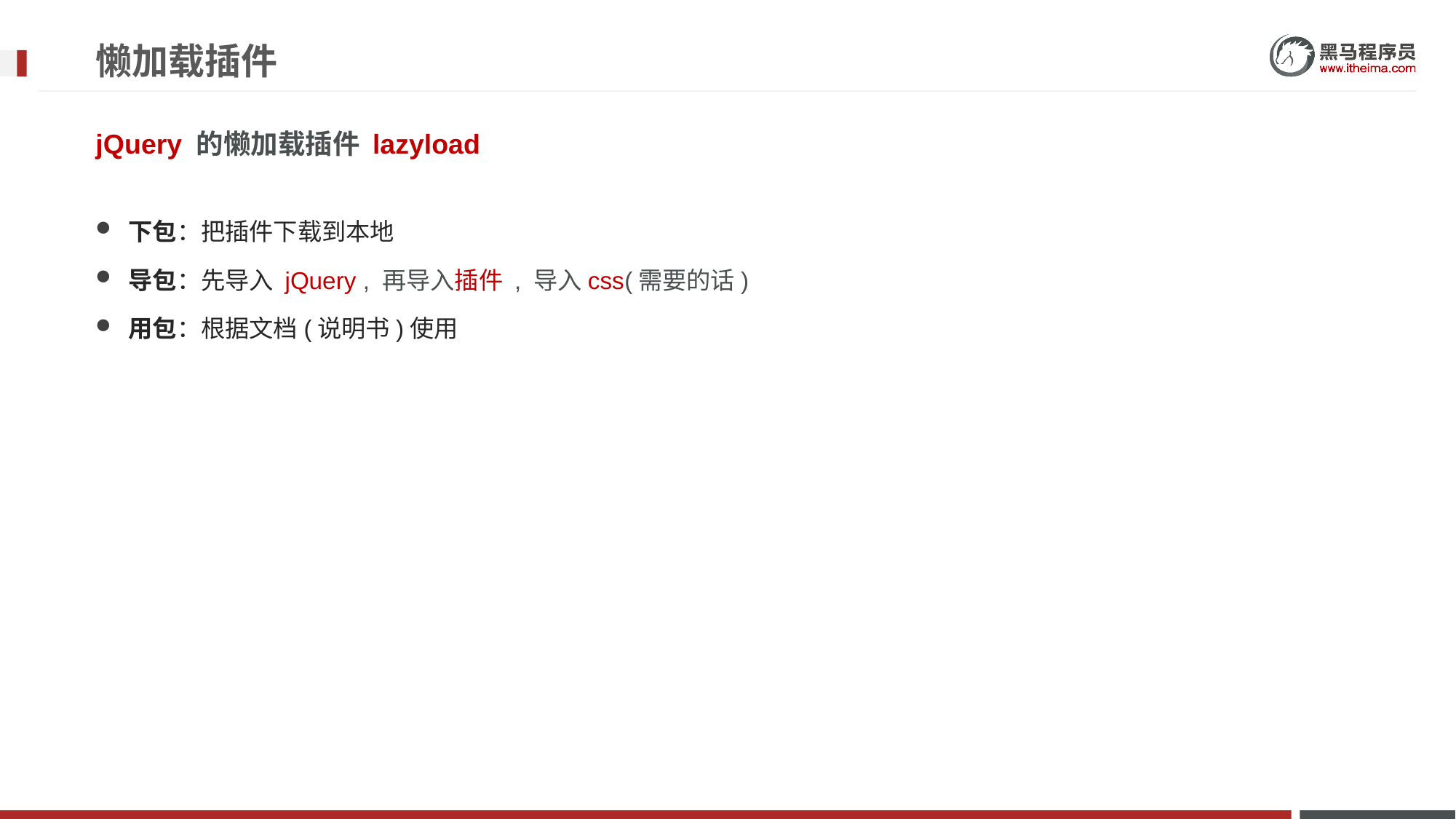

# 懒加载插件
jQuery 的懒加载插件 lazyload
下包：把插件下载到本地
导包：先导入 jQuery , 再导入插件 , 导入css(需要的话)
用包：根据文档(说明书)使用